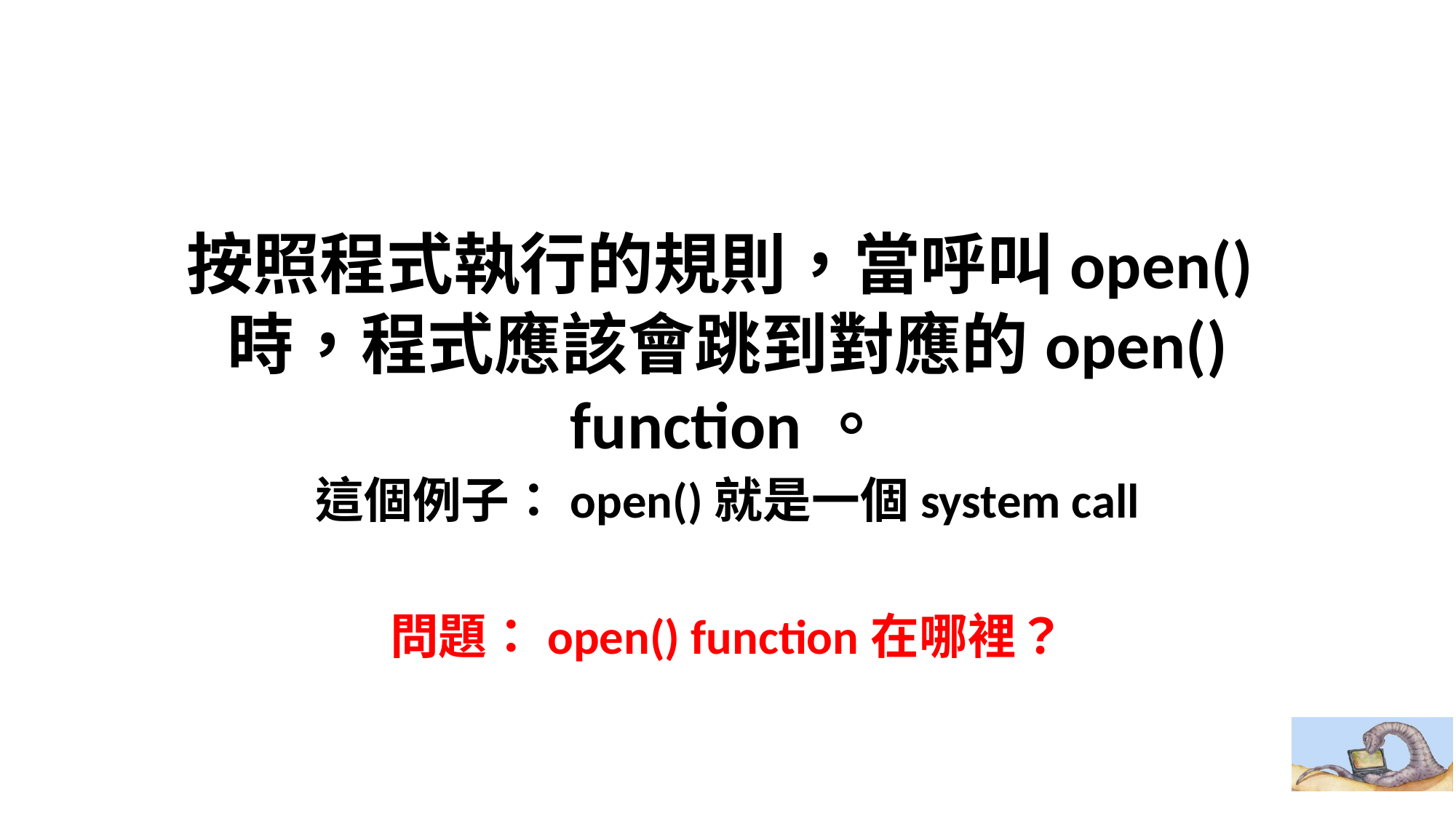

# 按照程式執行的規則，當呼叫open()時，程式應該會跳到對應的open() function。
這個例子：open()就是一個system call

問題：open() function在哪裡？